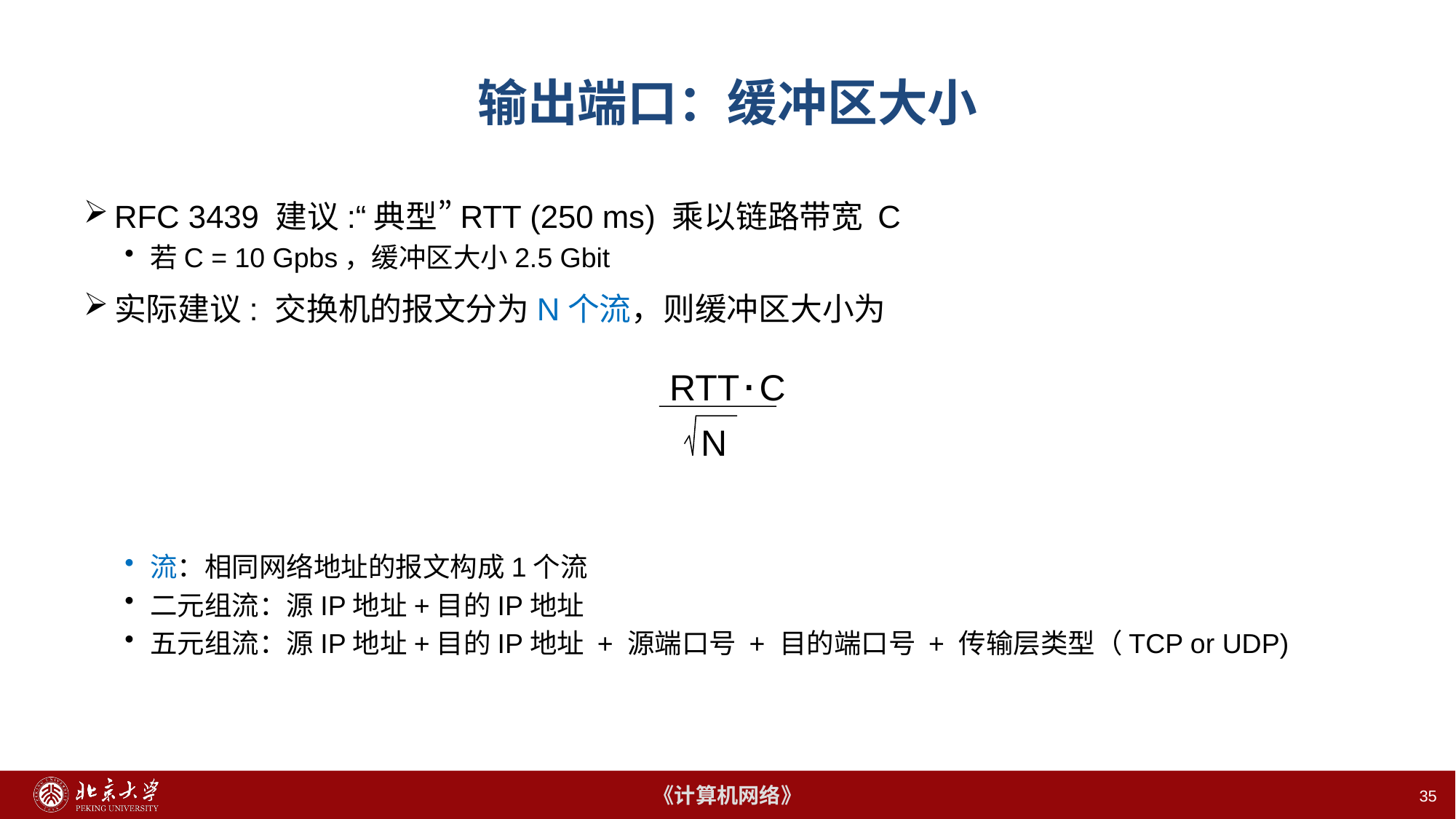

# 输出端口：缓冲区大小
RFC 3439 建议:“典型”RTT (250 ms) 乘以链路带宽 C
若C = 10 Gpbs，缓冲区大小2.5 Gbit
实际建议: 交换机的报文分为N个流，则缓冲区大小为

流：相同网络地址的报文构成1个流
二元组流：源IP地址+目的IP地址
五元组流：源IP地址+目的IP地址 + 源端口号 + 目的端口号 + 传输层类型（TCP or UDP)
.
RTT  C

N

35